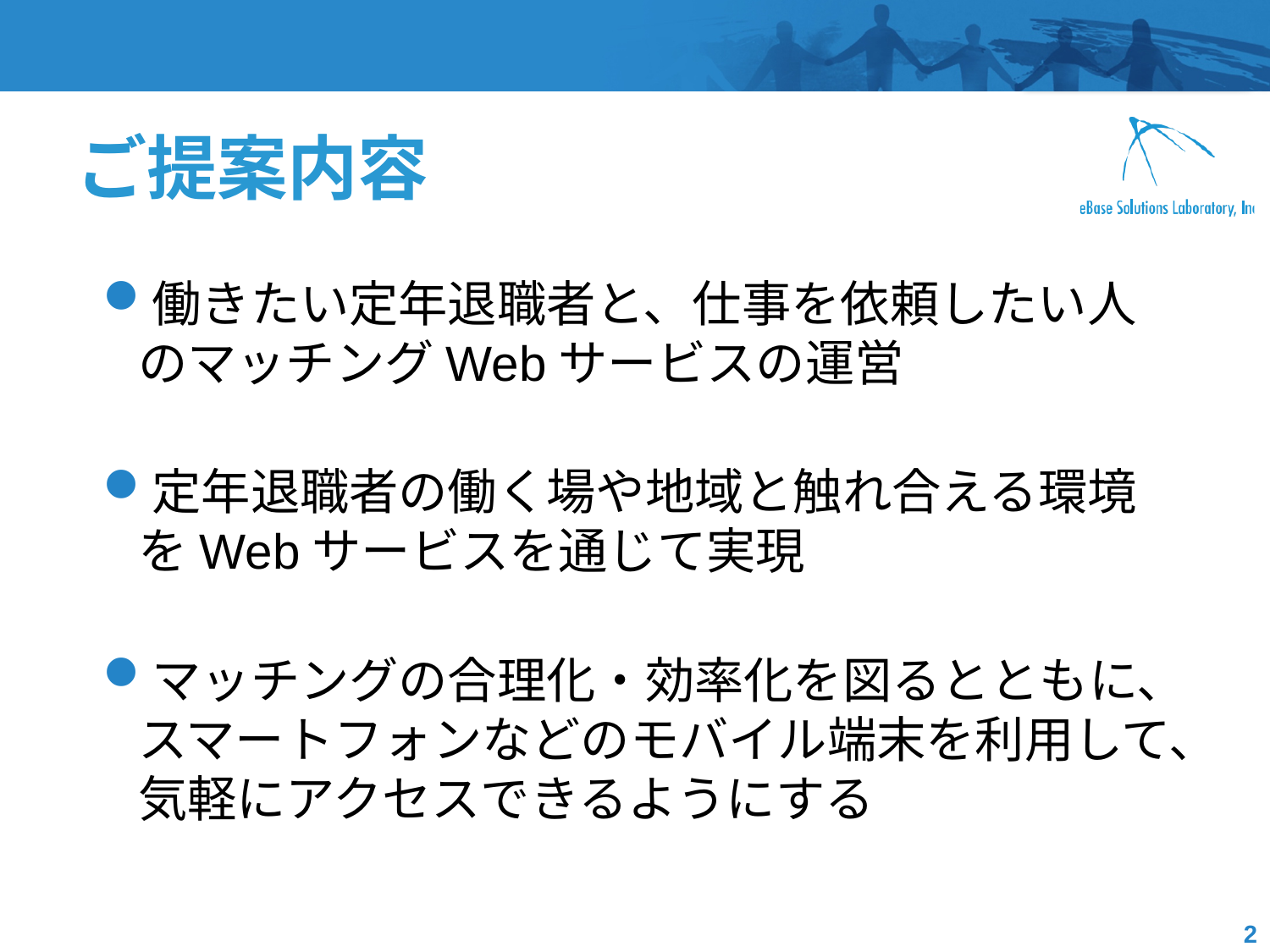

# ご提案内容
働きたい定年退職者と、仕事を依頼したい人のマッチングWebサービスの運営

定年退職者の働く場や地域と触れ合える環境をWebサービスを通じて実現

マッチングの合理化・効率化を図るとともに、スマートフォンなどのモバイル端末を利用して、気軽にアクセスできるようにする

2